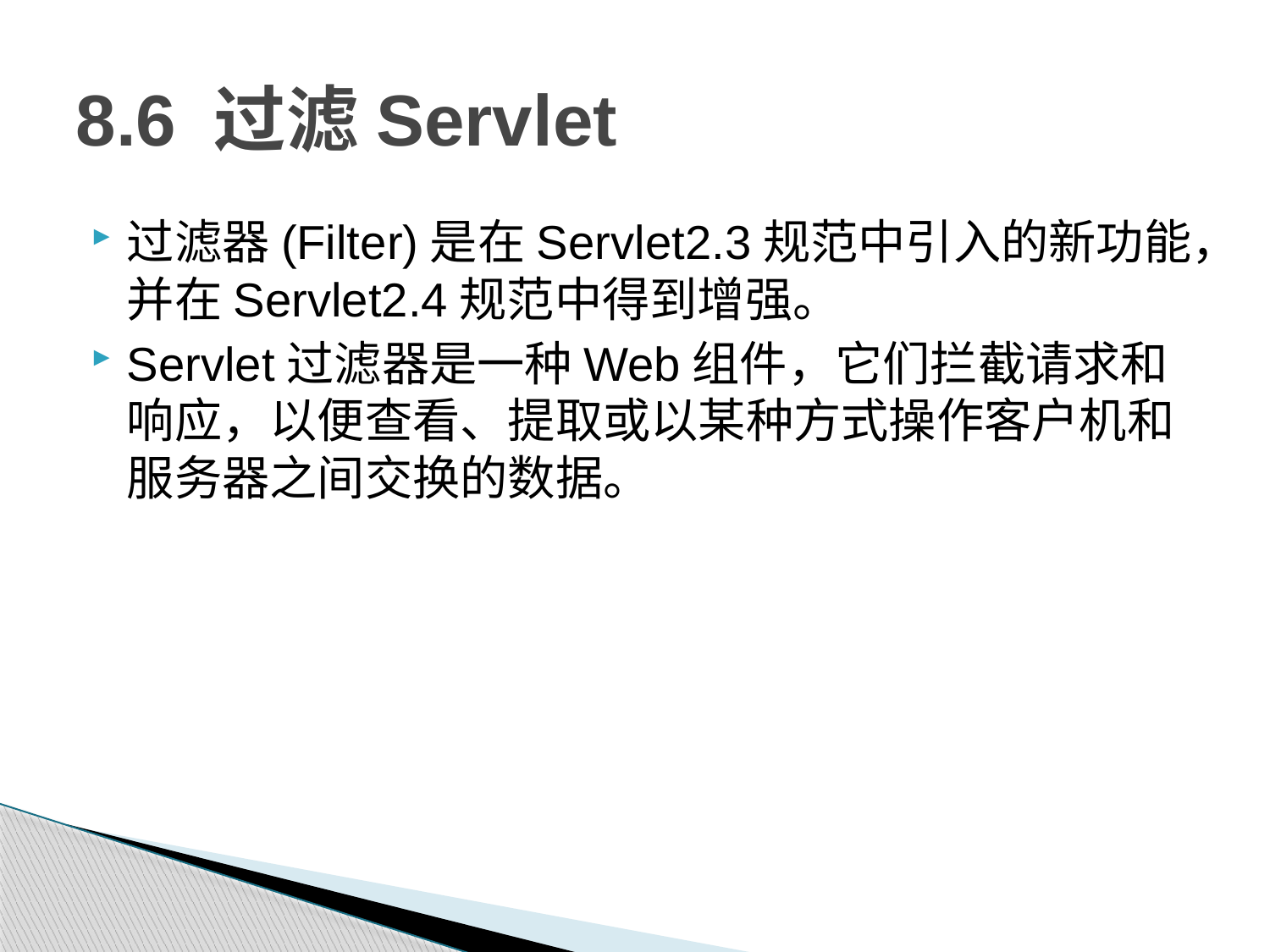

# 8.6 过滤Servlet
过滤器(Filter)是在Servlet2.3规范中引入的新功能，并在Servlet2.4规范中得到增强。
Servlet过滤器是一种Web组件，它们拦截请求和响应，以便查看、提取或以某种方式操作客户机和服务器之间交换的数据。